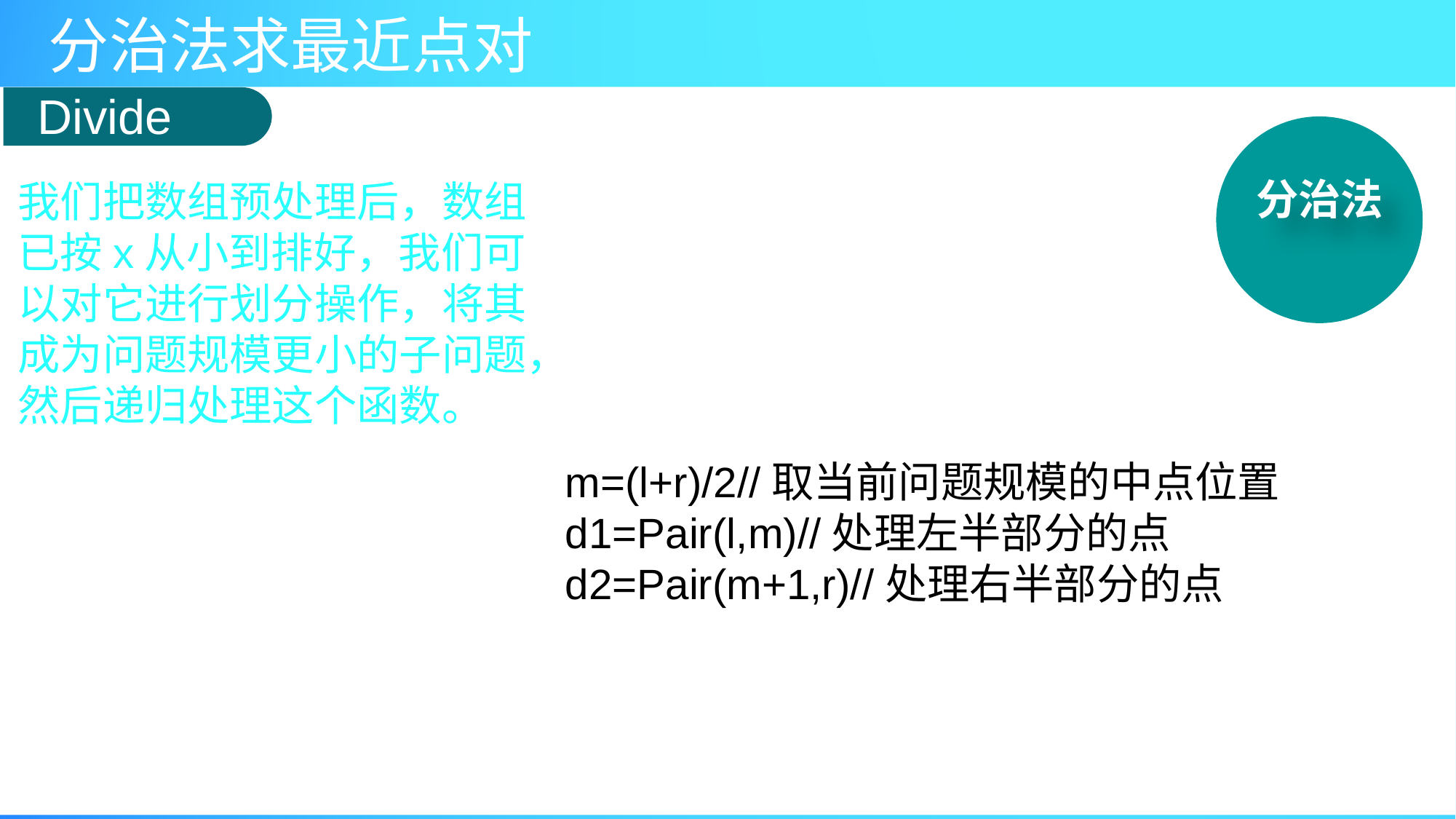

Divide

分治法
我们把数组预处理后，数组已按x从小到排好，我们可以对它进行划分操作，将其成为问题规模更小的子问题，然后递归处理这个函数。

m=(l+r)/2//取当前问题规模的中点位置
d1=Pair(l,m)//处理左半部分的点
d2=Pair(m+1,r)//处理右半部分的点